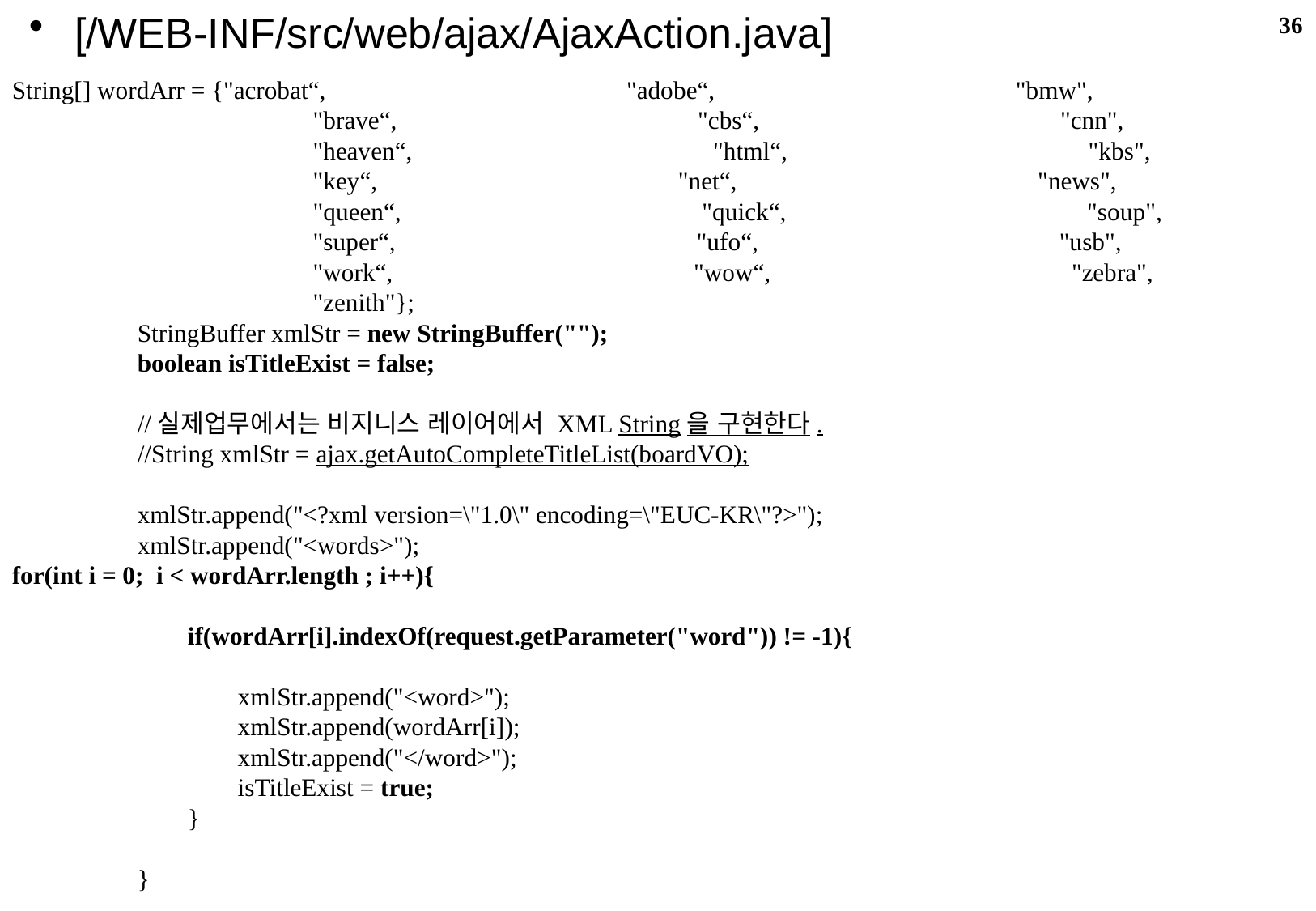

[/WEB-INF/src/web/ajax/AjaxAction.java]

36
1. Struts2에서  Ajax 자동완성기능
String[] wordArr = {"acrobat“,                                                "adobe“,                                                "bmw",
                                                "brave“,                                                "cbs“,                                                "cnn",
                                                "heaven“,                                                "html“,                                                "kbs",
                                                "key“,                                                "net“,                                                "news",
                                                "queen“,                                                "quick“,                                                "soup",
                                                "super“,                                                "ufo“,                                                "usb",
                                                "work“,                                                "wow“,                                                "zebra",
                                                "zenith"};
                    StringBuffer xmlStr = new StringBuffer("");
                    boolean isTitleExist = false;

                    //실제업무에서는 비지니스 레이어에서 XML String을 구현한다.
                    //String xmlStr = ajax.getAutoCompleteTitleList(boardVO);

                    xmlStr.append("<?xml version=\"1.0\" encoding=\"EUC-KR\"?>");
                    xmlStr.append("<words>");
for(int i = 0;  i < wordArr.length ; i++){

                            if(wordArr[i].indexOf(request.getParameter("word")) != -1){

                                    xmlStr.append("<word>");
                                    xmlStr.append(wordArr[i]);
                                    xmlStr.append("</word>");
                                    isTitleExist = true;
                            }

                    }